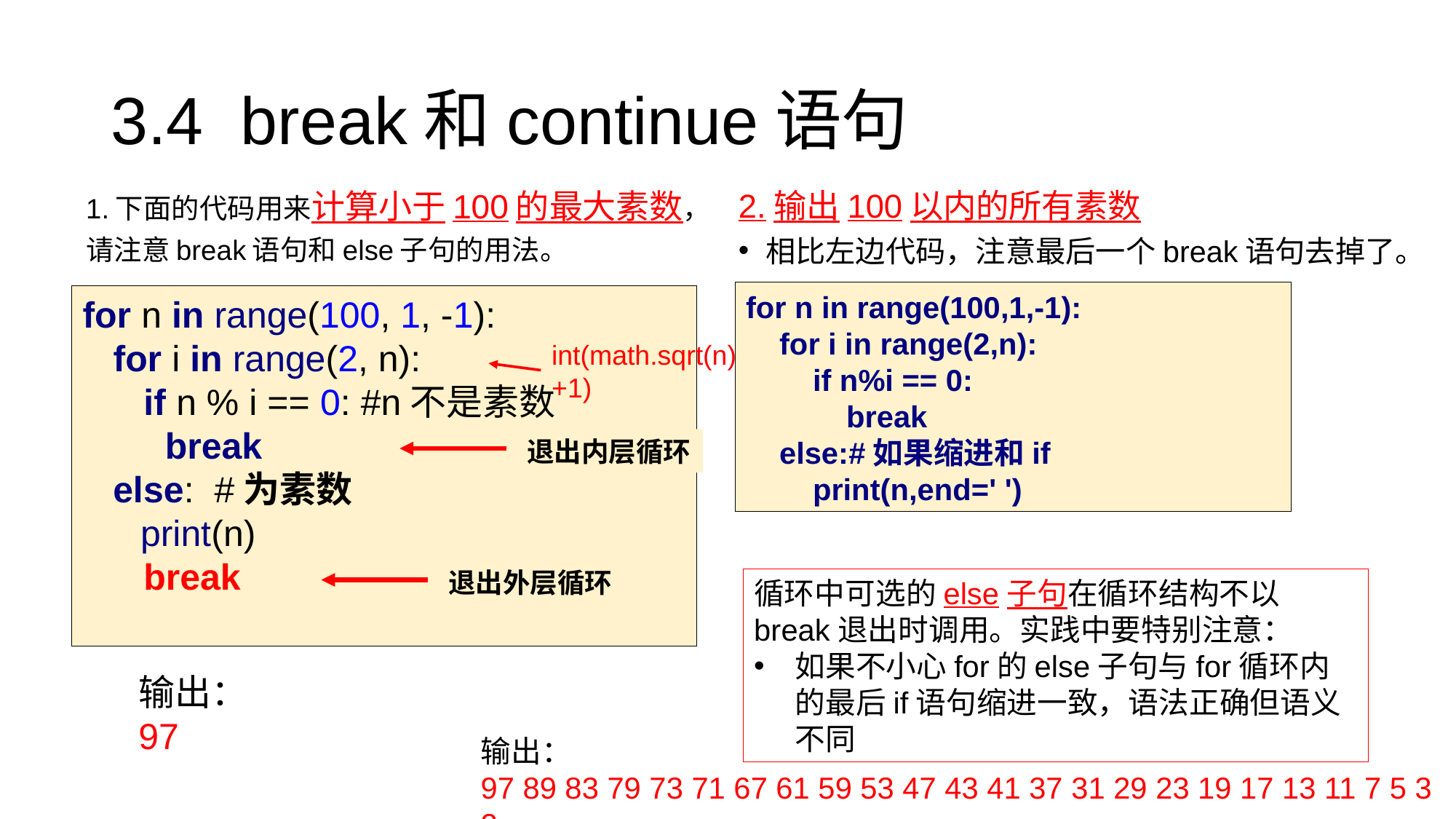

# 3.4  break和continue语句
2.输出100以内的所有素数
相比左边代码，注意最后一个break语句去掉了。
1.下面的代码用来计算小于100的最大素数，
请注意break语句和else子句的用法。
for n in range(100,1,-1):
    for i in range(2,n):
        if n%i == 0:
            break
    else:#如果缩进和if
        print(n,end=' ')
for n in range(100, 1, -1):
   for i in range(2, n):
      if n % i == 0: #n不是素数
         break
   else:  #为素数
      print(n)
      break
int(math.sqrt(n)+1)
退出内层循环
退出外层循环
循环中可选的else子句在循环结构不以break退出时调用。实践中要特别注意：
如果不小心for的else子句与for循环内的最后if语句缩进一致，语法正确但语义不同
输出：
97
输出：
97 89 83 79 73 71 67 61 59 53 47 43 41 37 31 29 23 19 17 13 11 7 5 3 2